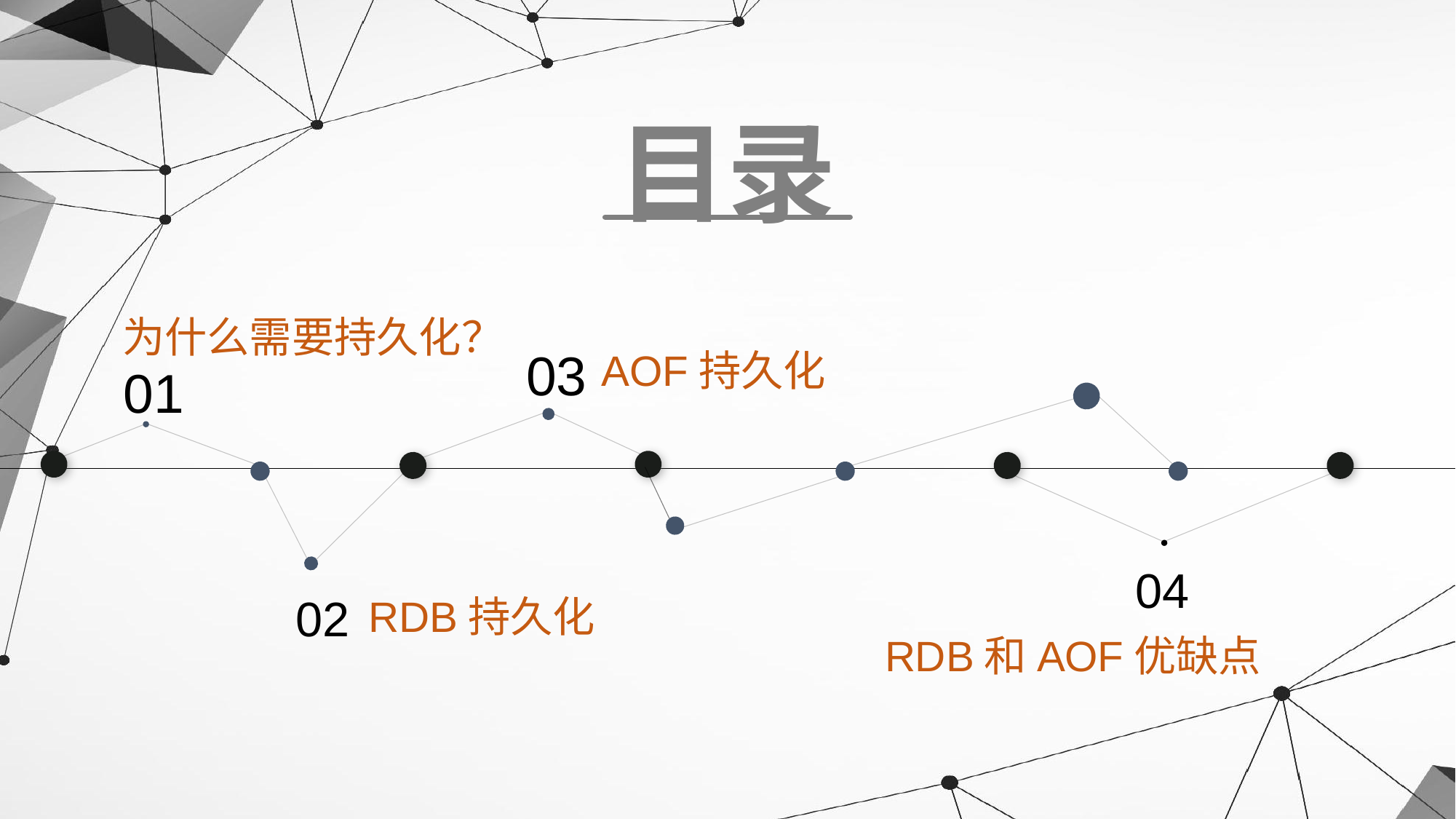

目录
为什么需要持久化？
03
AOF持久化
01

04

02
RDB持久化
RDB和AOF优缺点